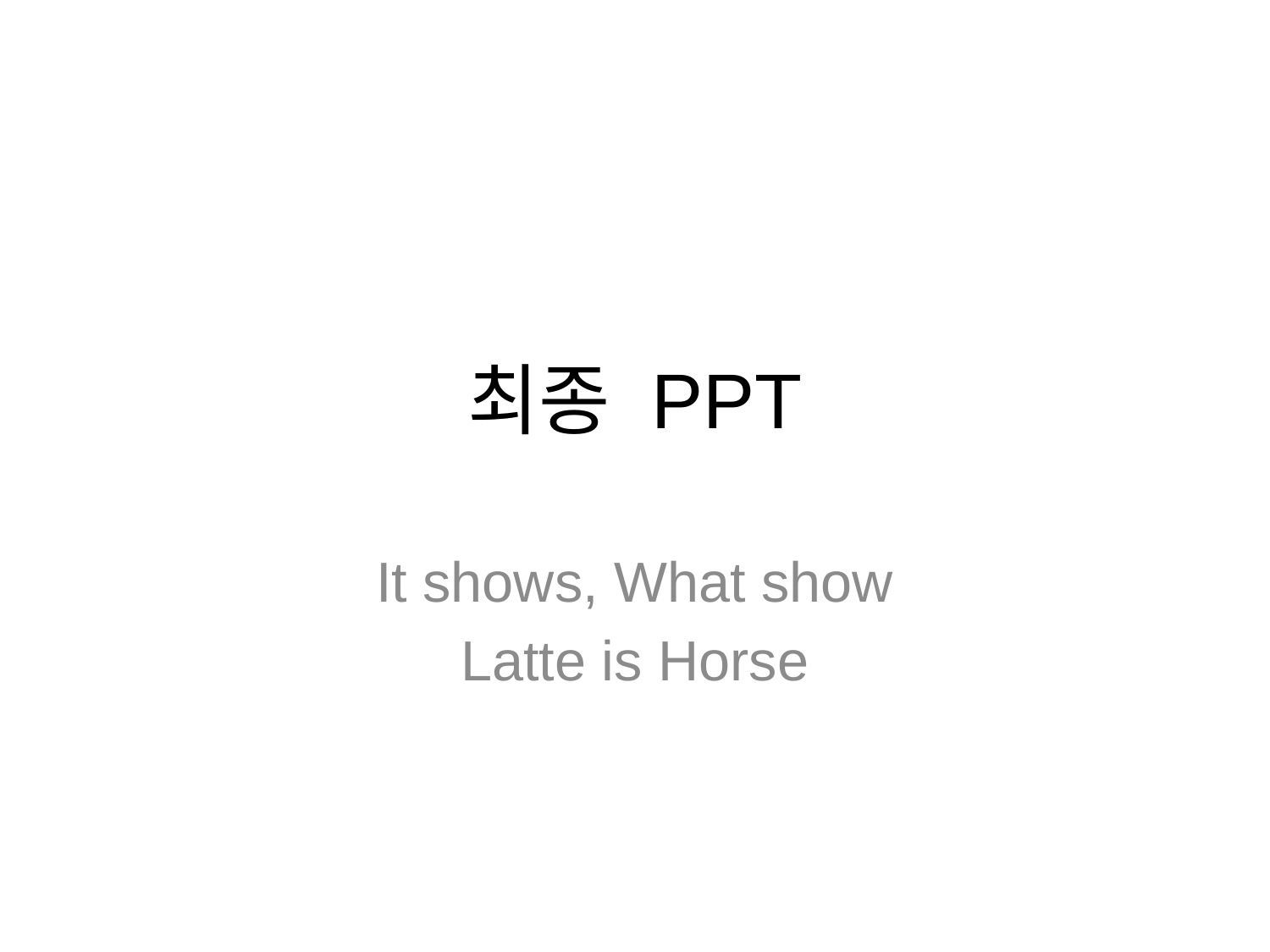

# 최종 PPT
It shows, What show
Latte is Horse